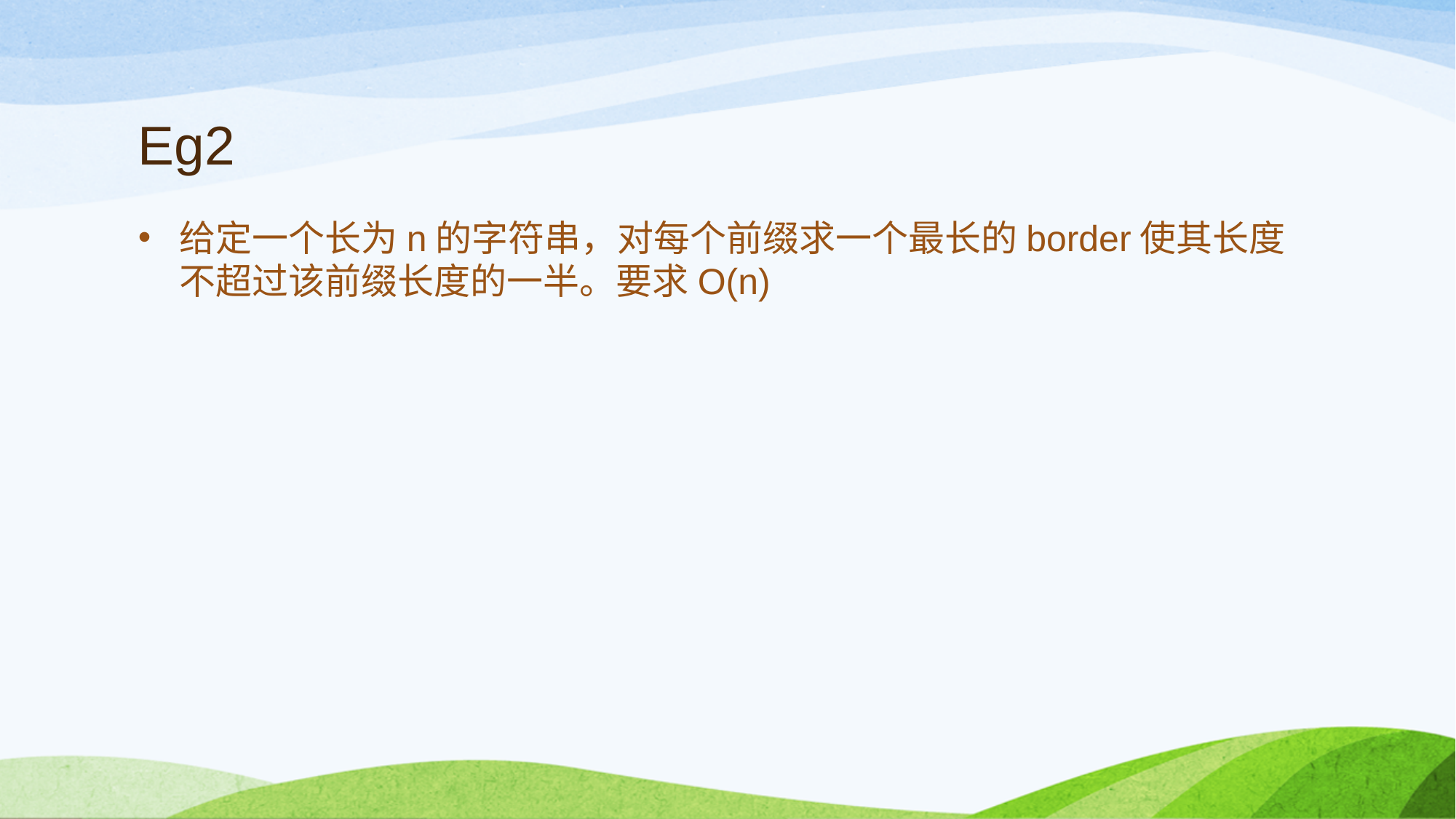

# Eg2
给定一个长为n的字符串，对每个前缀求一个最长的border使其长度不超过该前缀长度的一半。要求O(n)